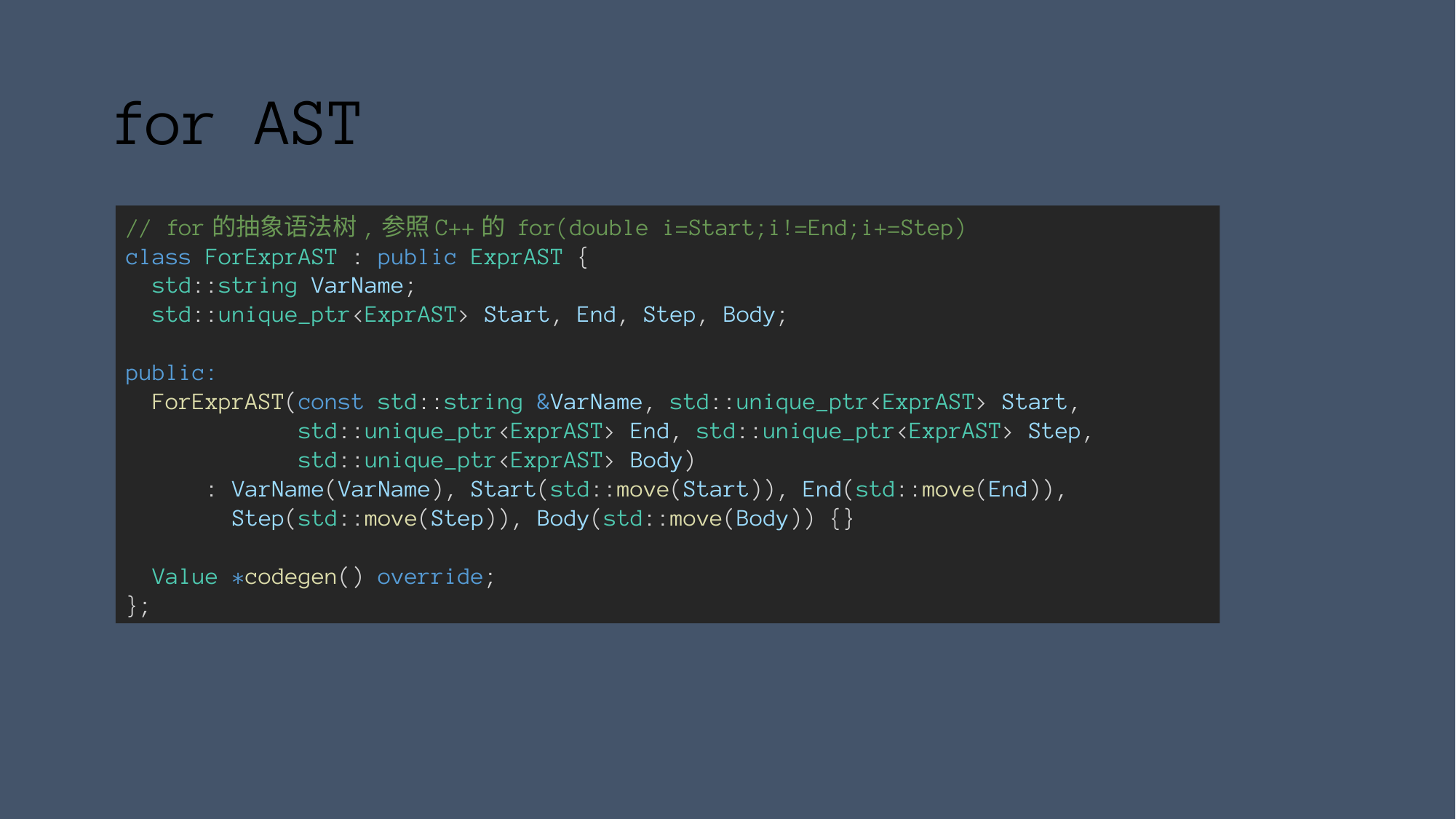

# for AST
// for的抽象语法树,参照C++的 for(double i=Start;i!=End;i+=Step)
class ForExprAST : public ExprAST {
  std::string VarName;
  std::unique_ptr<ExprAST> Start, End, Step, Body;
public:
  ForExprAST(const std::string &VarName, std::unique_ptr<ExprAST> Start,
             std::unique_ptr<ExprAST> End, std::unique_ptr<ExprAST> Step,
             std::unique_ptr<ExprAST> Body)
      : VarName(VarName), Start(std::move(Start)), End(std::move(End)),
        Step(std::move(Step)), Body(std::move(Body)) {}
  Value *codegen() override;
};